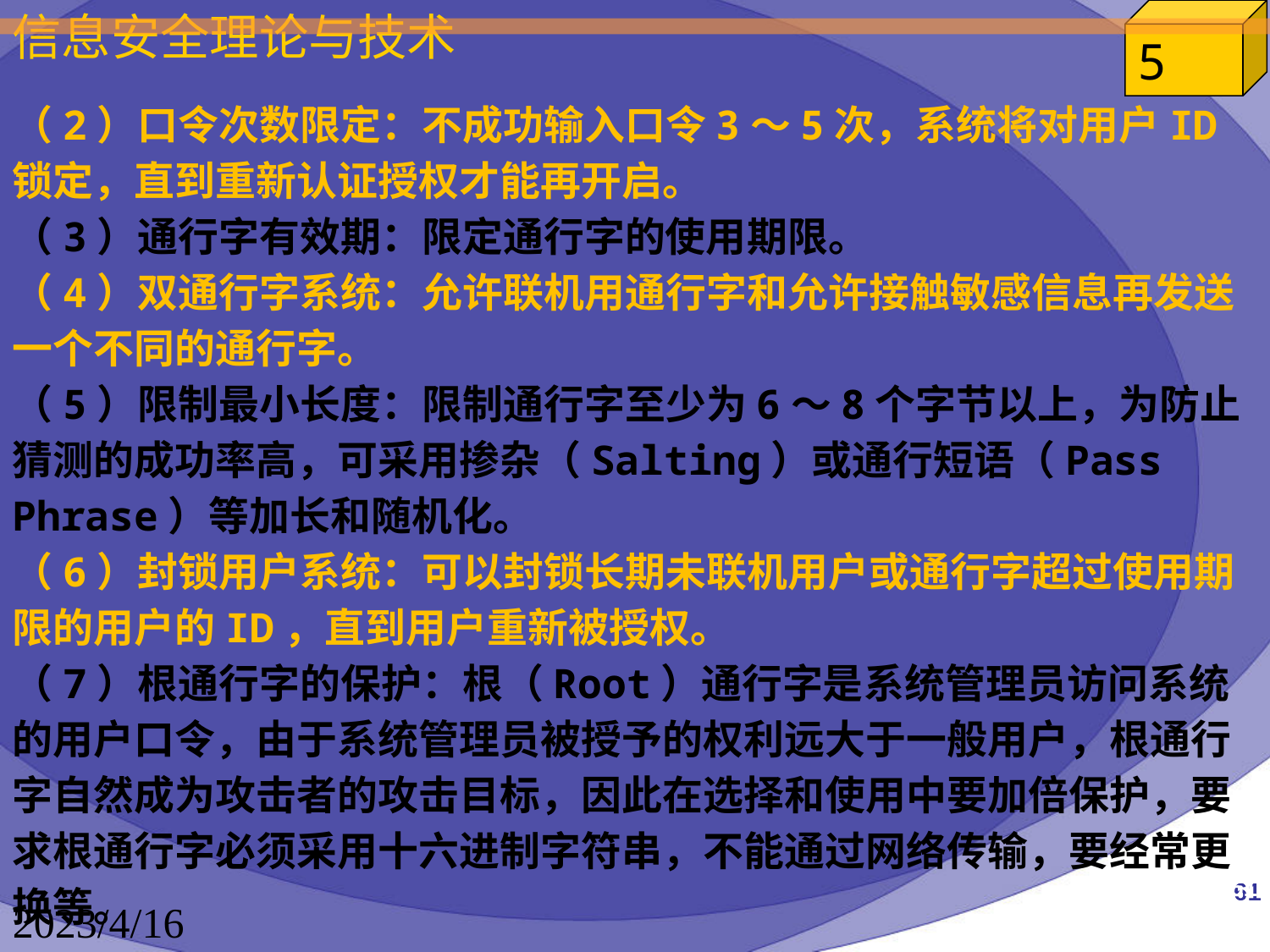

（2）口令次数限定：不成功输入口令3～5次，系统将对用户ID锁定，直到重新认证授权才能再开启。
（3）通行字有效期：限定通行字的使用期限。
（4）双通行字系统：允许联机用通行字和允许接触敏感信息再发送一个不同的通行字。
（5）限制最小长度：限制通行字至少为6～8个字节以上，为防止猜测的成功率高，可采用掺杂（Salting）或通行短语（Pass Phrase）等加长和随机化。
（6）封锁用户系统：可以封锁长期未联机用户或通行字超过使用期限的用户的ID，直到用户重新被授权。
（7）根通行字的保护：根（Root）通行字是系统管理员访问系统的用户口令，由于系统管理员被授予的权利远大于一般用户，根通行字自然成为攻击者的攻击目标，因此在选择和使用中要加倍保护，要求根通行字必须采用十六进制字符串，不能通过网络传输，要经常更换等。
61
2023/4/16